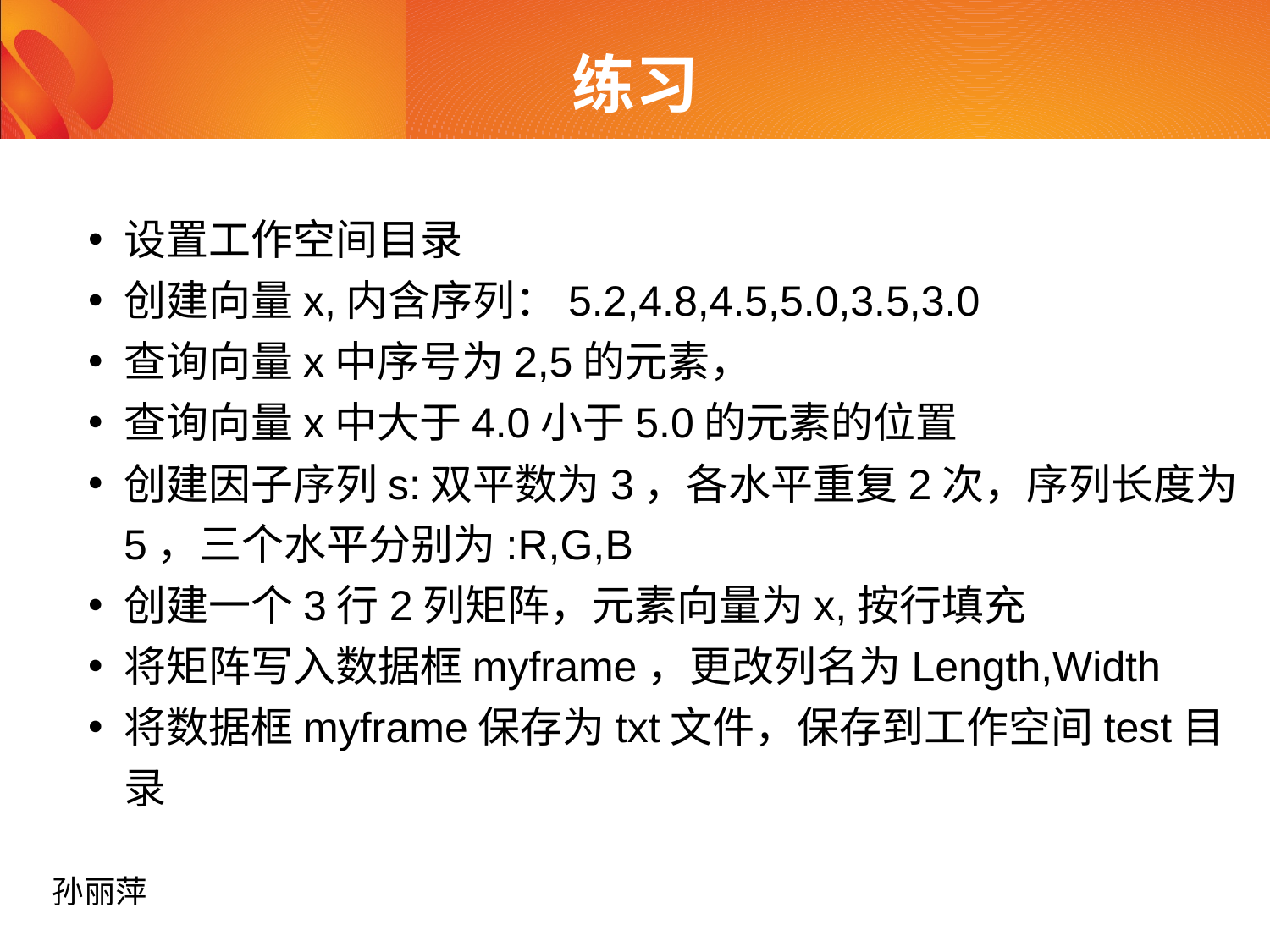

# 练习
设置工作空间目录
创建向量x,内含序列：5.2,4.8,4.5,5.0,3.5,3.0
查询向量x中序号为2,5的元素，
查询向量x中大于4.0小于5.0的元素的位置
创建因子序列s:双平数为3，各水平重复2次，序列长度为5，三个水平分别为:R,G,B
创建一个3行2列矩阵，元素向量为x,按行填充
将矩阵写入数据框myframe，更改列名为Length,Width
将数据框myframe保存为txt文件，保存到工作空间test目录